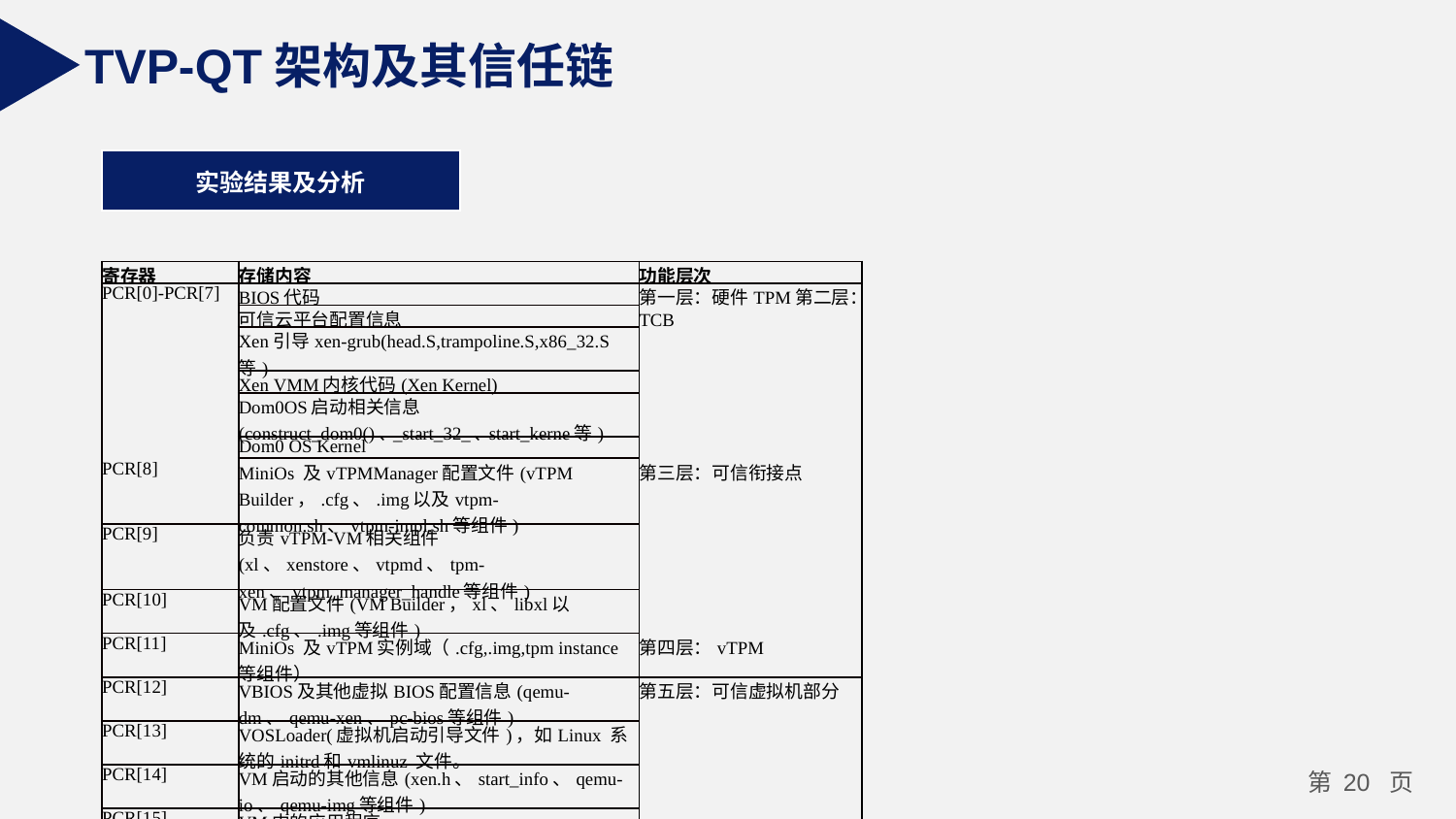

TVP-QT架构及其信任链

实验结果及分析
| 寄存器 | 存储内容 | 功能层次 |
| --- | --- | --- |
| PCR[0]-PCR[7] | BIOS代码 | 第一层：硬件TPM第二层：TCB |
|  | 可信云平台配置信息 |  |
|  | Xen引导xen-grub(‍head.S,trampoline.S,x86\_32.S等) |  |
|  | Xen VMM内核代码(Xen Kernel) |  |
|  | Dom0OS启动相关信息(construct\_dom0()､\_start\_32\_､start\_kerne等) |  |
|  | Dom0 OS Kernel |  |
| PCR[8] | MiniOs 及vTPMManager配置文件(vTPM Builder，.cfg、.img以及vtpm-common.sh、vtpm-impl.sh等组件) | 第三层：可信衔接点 |
| PCR[9] | 负责vTPM-VM相关组件(xl、xenstore、vtpmd、tpm-xen、vtpm\_manager\_handle等组件) |  |
| PCR[10] | VM配置文件(VM Builder，xl、libxl以及.cfg、.img等组件) |  |
| PCR[11] | MiniOs 及vTPM实例域（.cfg,.img,tpm instance等组件） | 第四层：vTPM |
| PCR[12] | VBIOS及其他虚拟BIOS配置信息(qemu-dm、qemu-xen、pc-bios等组件) | 第五层：可信虚拟机部分 |
| PCR[13] | VOSLoader(虚拟机启动引导文件)，如Linux 系统的initrd和vmlinuz 文件。 |  |
| PCR[14] | VM启动的其他信息(xen.h、start\_info、qemu-io、qemu-img等组件) |  |
| PCR[15] | VM中的应用程序 |  |